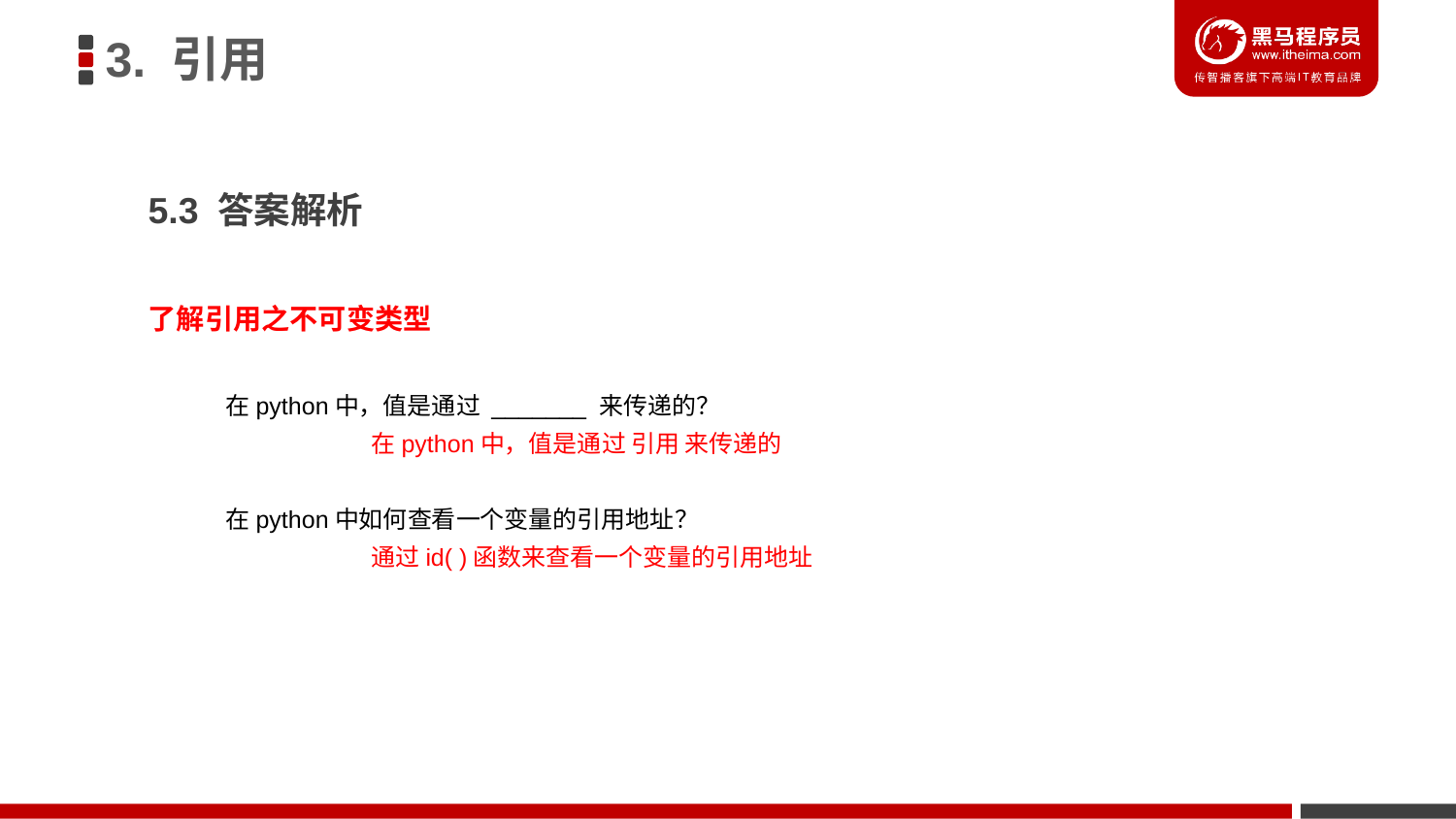

3. 引用
5.3 答案解析
了解引用之不可变类型
在python中，值是通过 _______ 来传递的？
	在python中，值是通过 引用 来传递的

在python中如何查看一个变量的引用地址？
	通过id( )函数来查看一个变量的引用地址